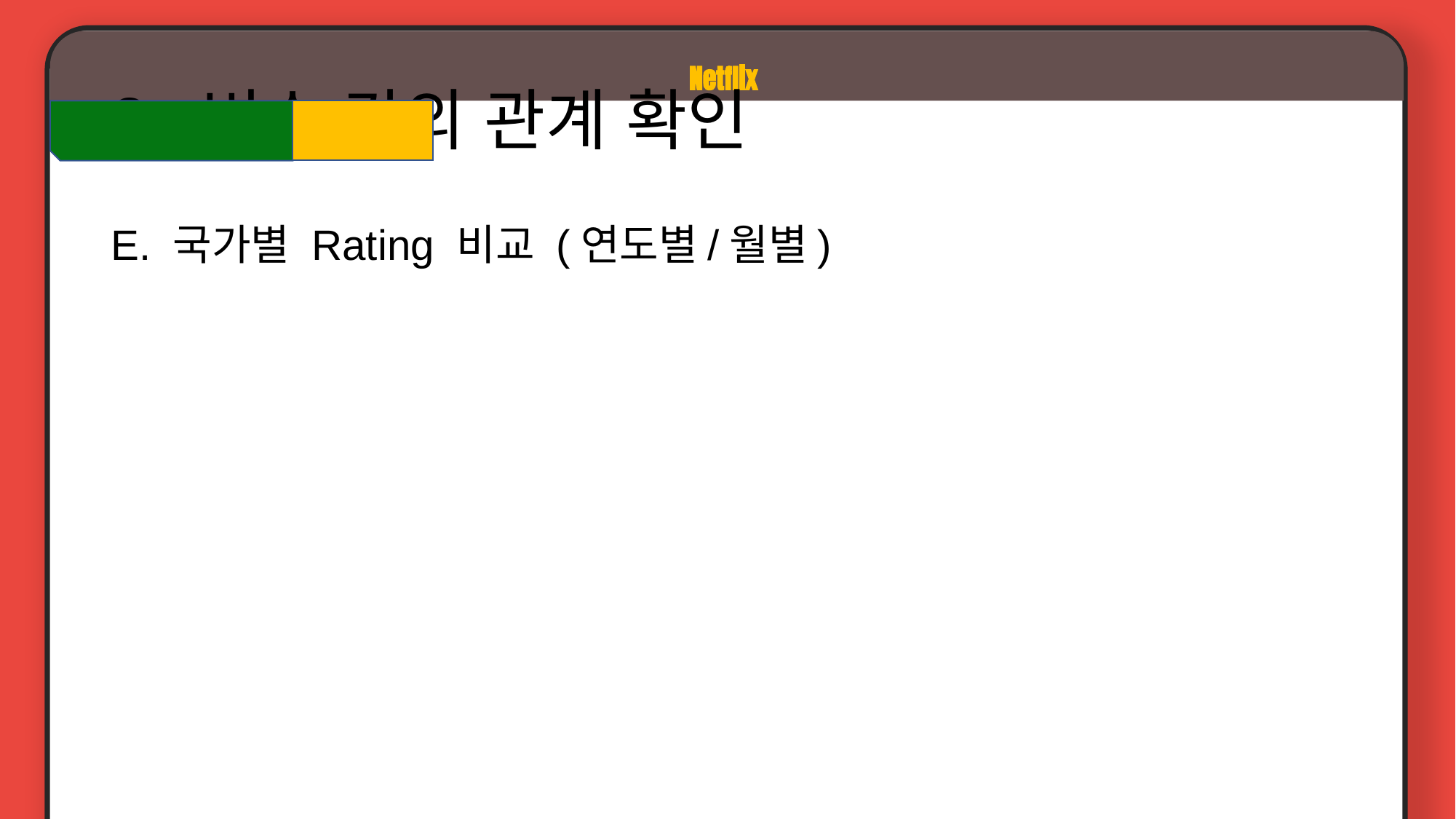

Netflix
# 2. 변수 간의 관계 확인

E. 국가별 Rating 비교 (연도별/월별)